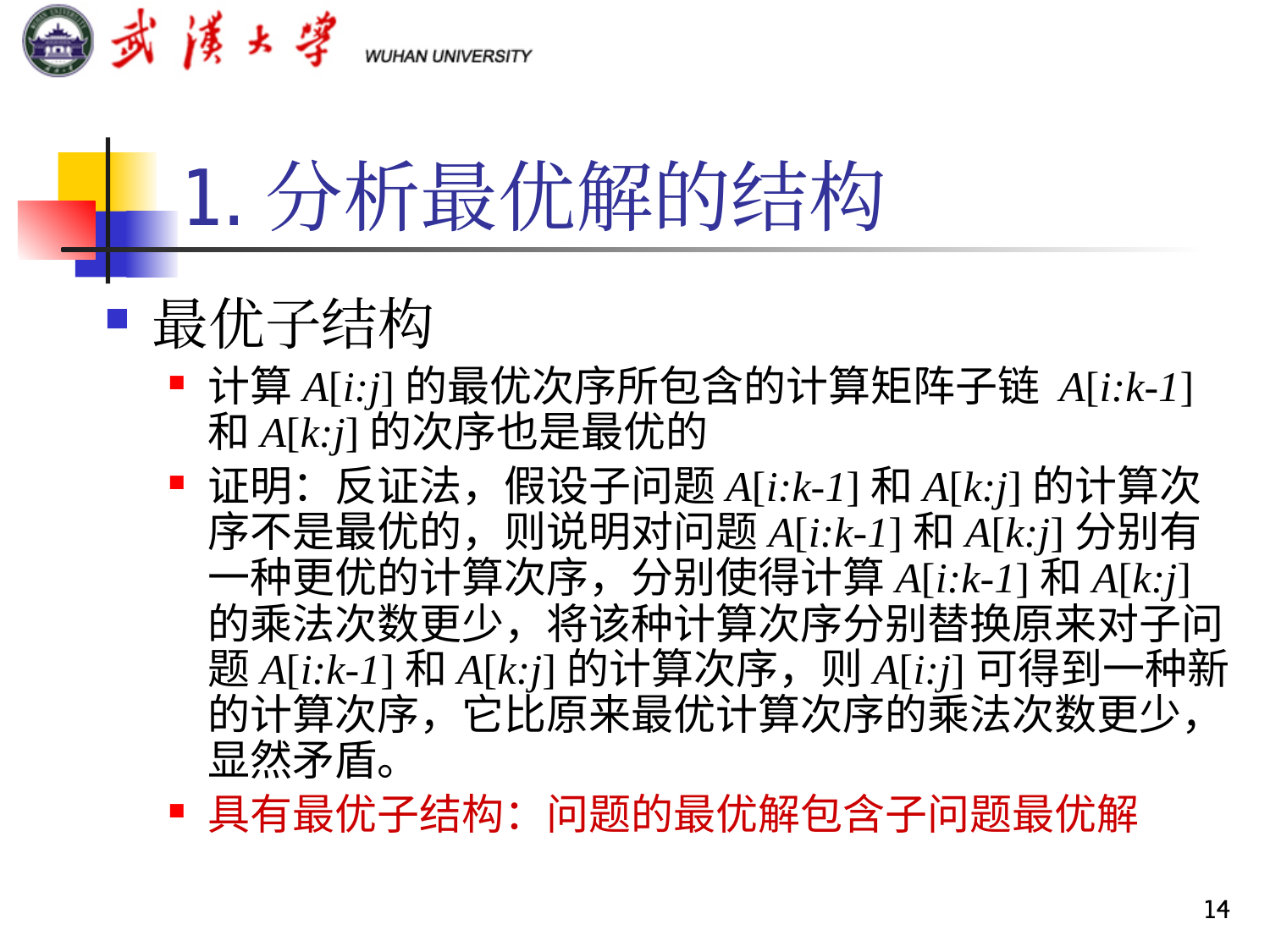

1.分析最优解的结构
最优子结构
计算A[i:j]的最优次序所包含的计算矩阵子链 A[i:k-1]和A[k:j]的次序也是最优的
证明：反证法，假设子问题A[i:k-1]和A[k:j]的计算次序不是最优的，则说明对问题A[i:k-1]和A[k:j]分别有一种更优的计算次序，分别使得计算A[i:k-1]和A[k:j]的乘法次数更少，将该种计算次序分别替换原来对子问题A[i:k-1]和A[k:j]的计算次序，则A[i:j]可得到一种新的计算次序，它比原来最优计算次序的乘法次数更少，显然矛盾。
具有最优子结构：问题的最优解包含子问题最优解
14